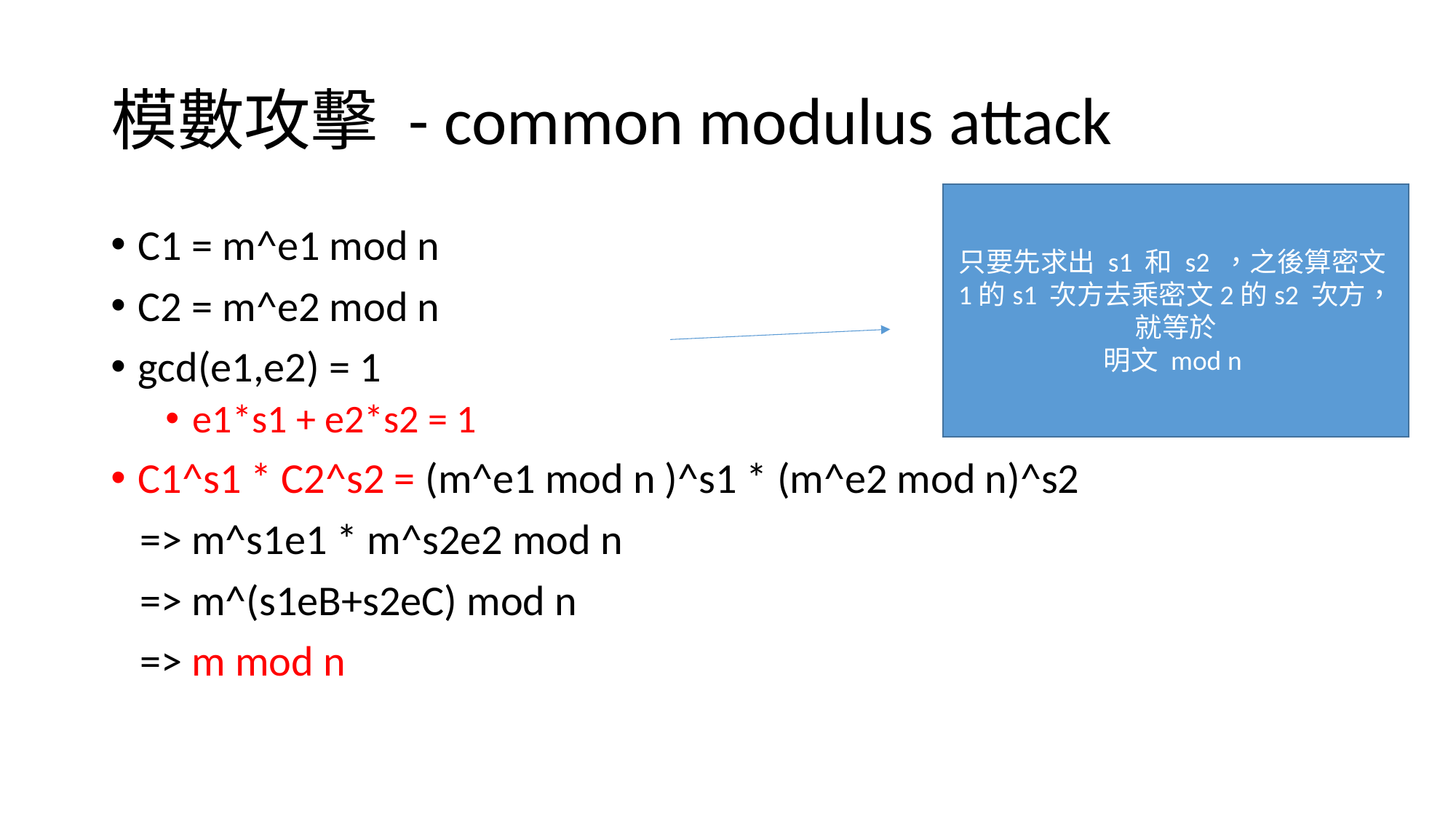

# 模數攻擊 - common modulus attack
只要先求出 s1 和 s2 ，之後算密文1的s1 次方去乘密文2的s2 次方，就等於
明文 mod n
C1 = m^e1 mod n
C2 = m^e2 mod n
gcd(e1,e2) = 1
e1*s1 + e2*s2 = 1
C1^s1 * C2^s2 = (m^e1 mod n )^s1 * (m^e2 mod n)^s2
   => m^s1e1 * m^s2e2 mod n
   => m^(s1eB+s2eC) mod n
   => m mod n